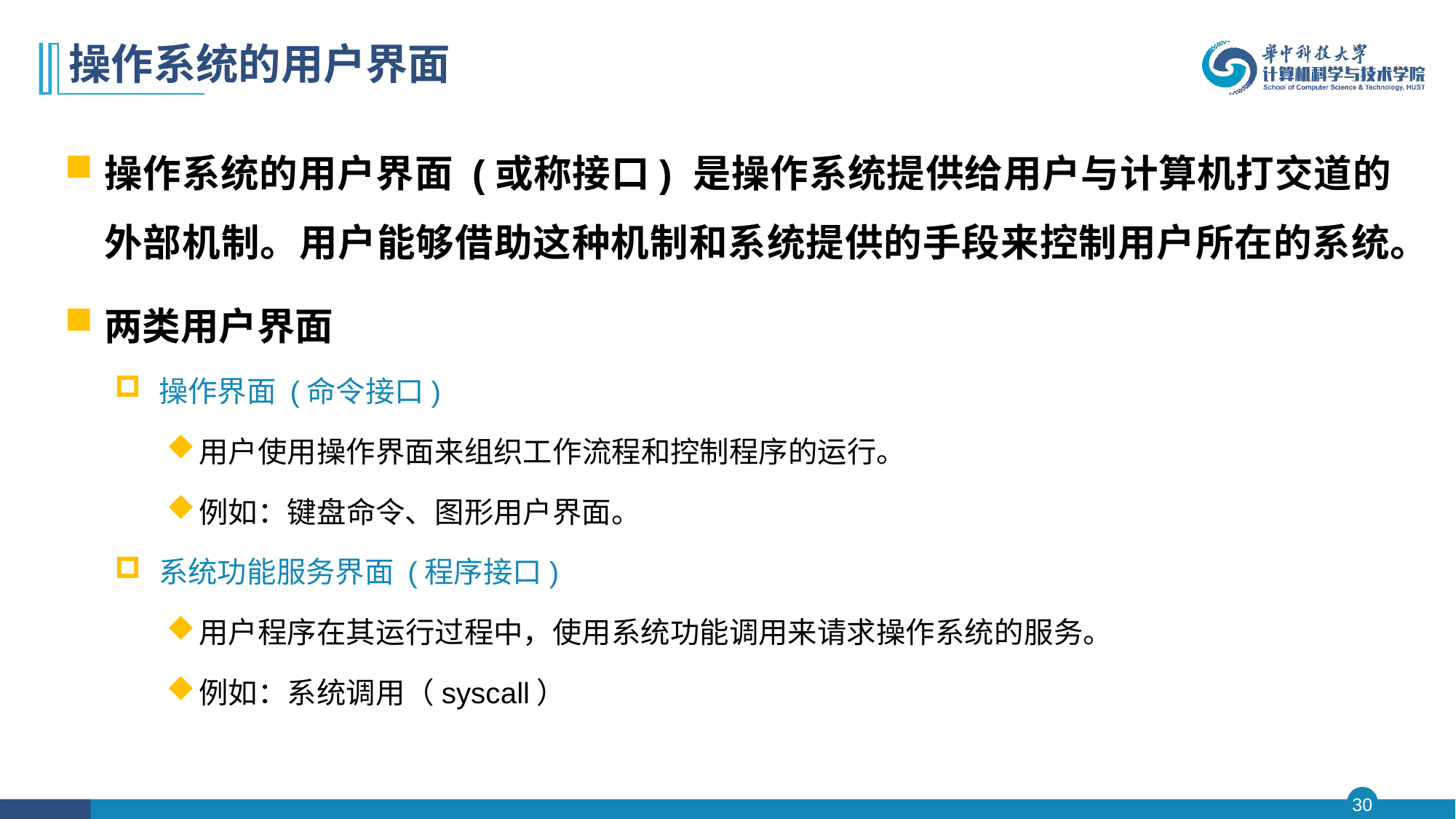

# 操作系统的用户界面
操作系统的用户界面 (或称接口) 是操作系统提供给用户与计算机打交道的外部机制。用户能够借助这种机制和系统提供的手段来控制用户所在的系统。
两类用户界面
操作界面 (命令接口)
用户使用操作界面来组织工作流程和控制程序的运行。
例如：键盘命令、图形用户界面。
系统功能服务界面 (程序接口)
用户程序在其运行过程中，使用系统功能调用来请求操作系统的服务。
例如：系统调用（syscall）